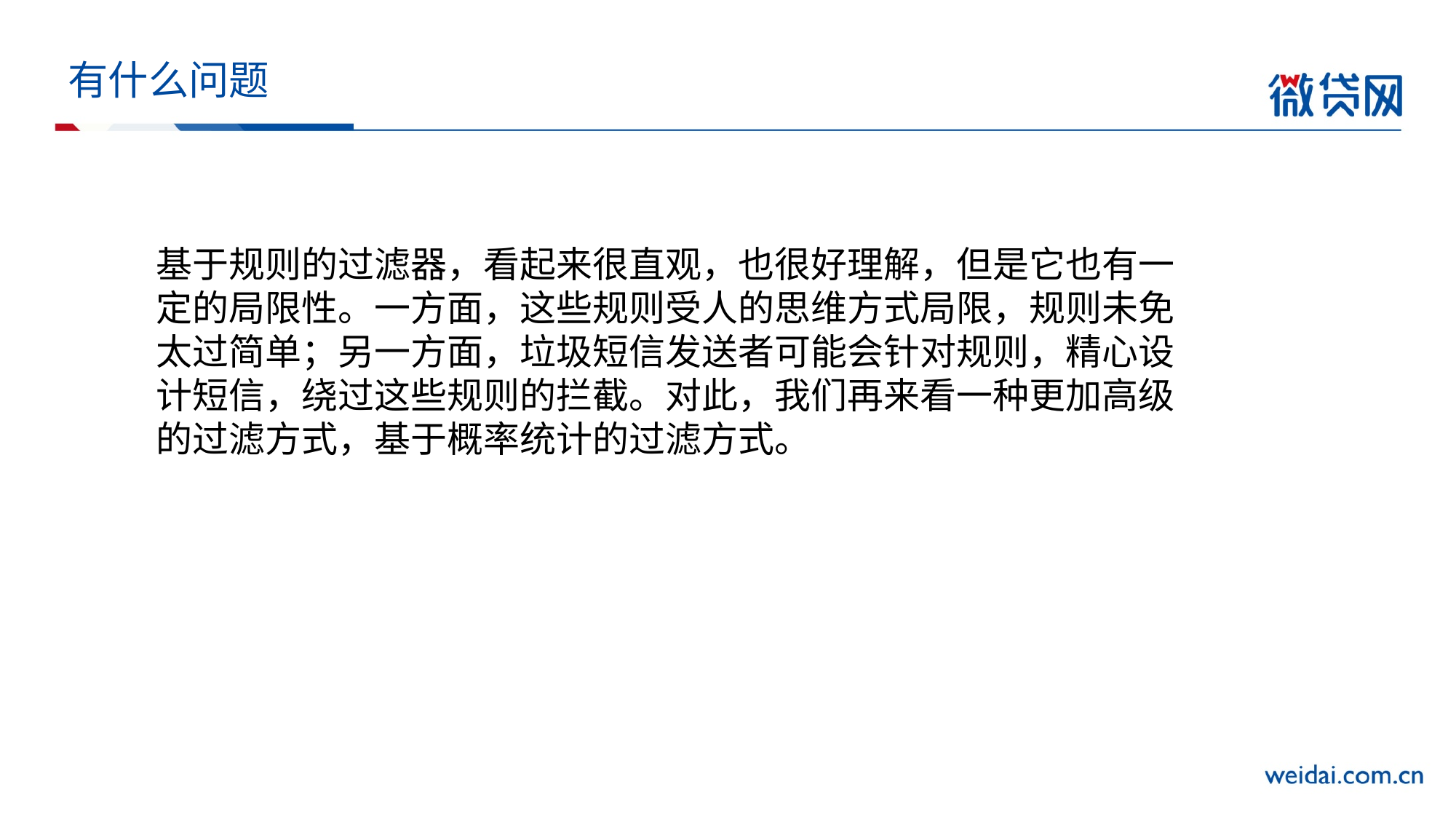

# 有什么问题
基于规则的过滤器，看起来很直观，也很好理解，但是它也有一定的局限性。一方面，这些规则受人的思维方式局限，规则未免太过简单；另一方面，垃圾短信发送者可能会针对规则，精心设计短信，绕过这些规则的拦截。对此，我们再来看一种更加高级的过滤方式，基于概率统计的过滤方式。